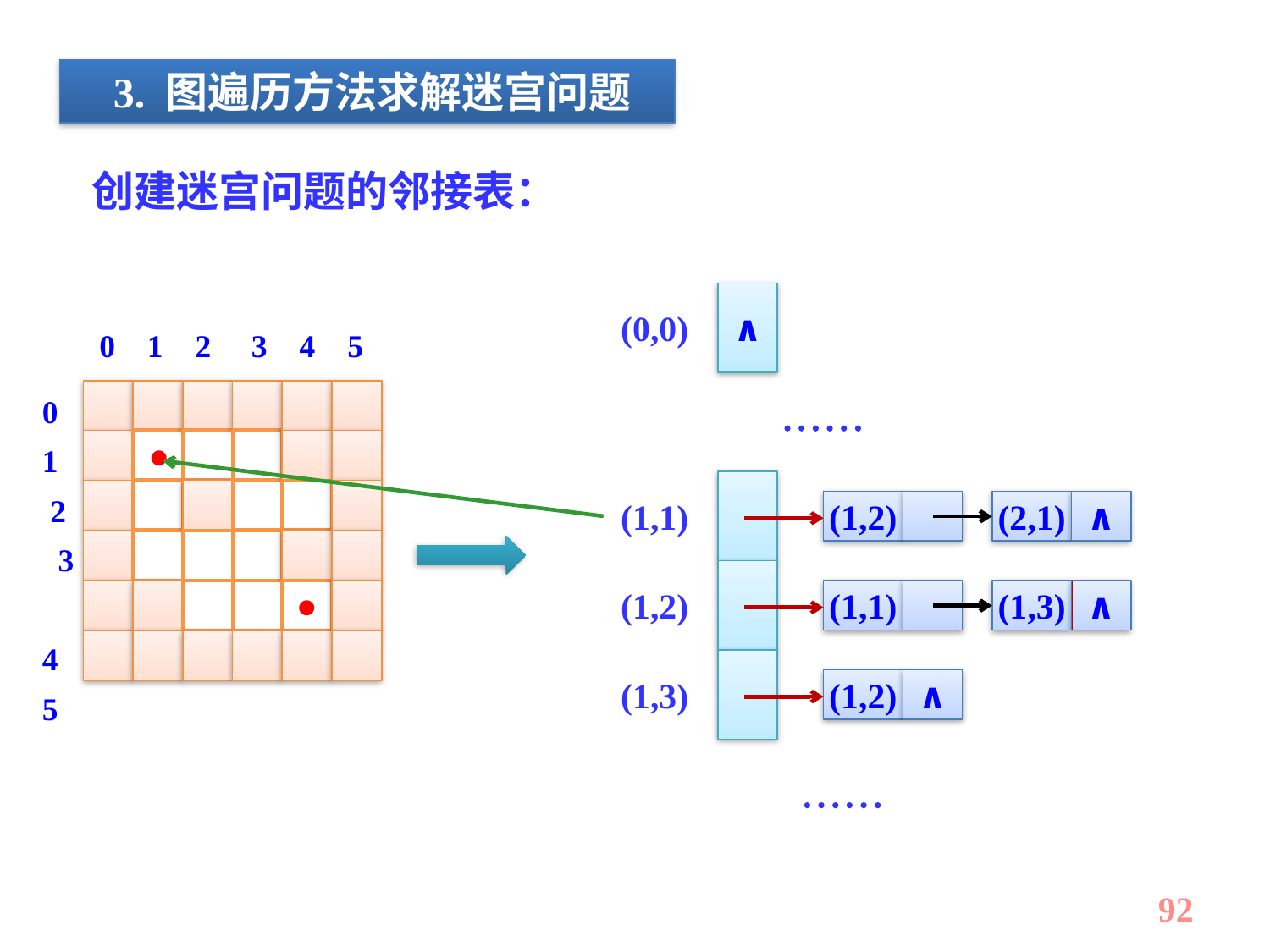

3. 图遍历方法求解迷宫问题
创建迷宫问题的邻接表：
∧
(0,0)
……

(1,2)

(2,1)
∧
(1,1)

(1,1)

(1,3)
∧
(1,2)

(1,2)
∧
(1,3)
……
0    1    2     3    4    5
0   1    2    3    4   5

●

●

92